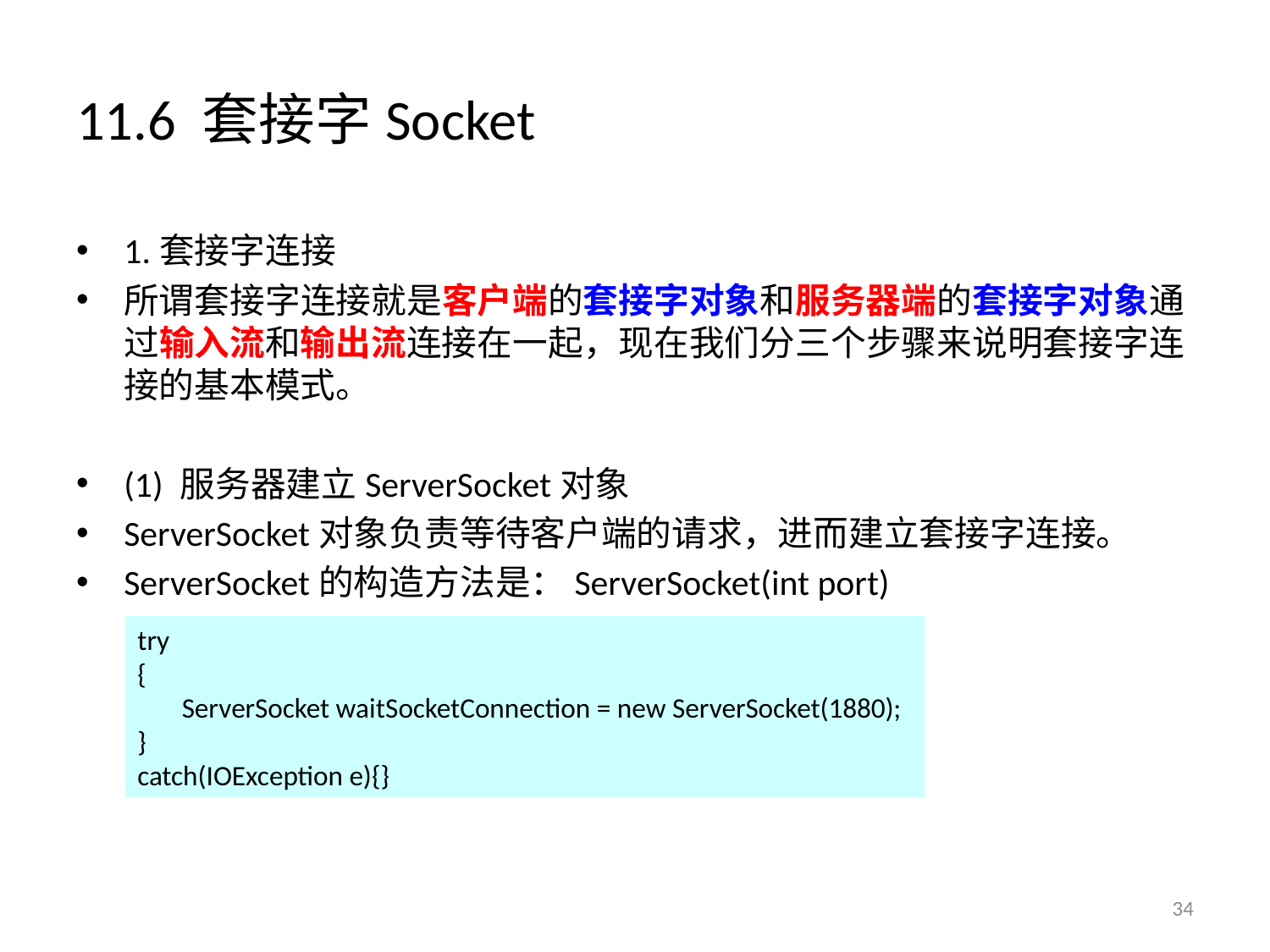

# 11.6 套接字Socket
1.套接字连接
所谓套接字连接就是客户端的套接字对象和服务器端的套接字对象通过输入流和输出流连接在一起，现在我们分三个步骤来说明套接字连接的基本模式。

(1) 服务器建立ServerSocket对象
ServerSocket对象负责等待客户端的请求，进而建立套接字连接。
ServerSocket的构造方法是：ServerSocket(int port)
try
{
       ServerSocket waitSocketConnection = new ServerSocket(1880);
}
catch(IOException e){}
34